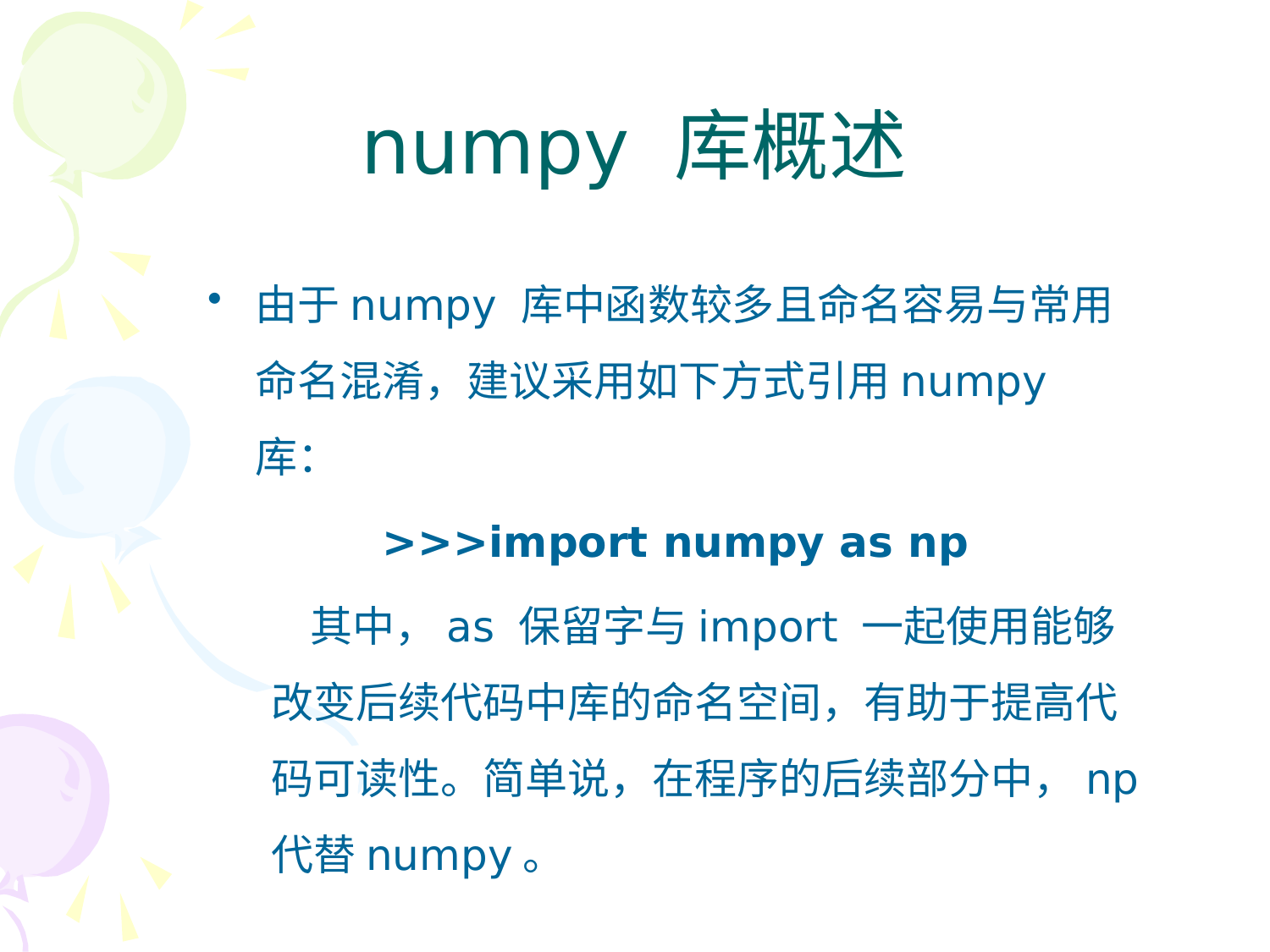

# numpy 库概述
由于numpy 库中函数较多且命名容易与常用命名混淆，建议采用如下方式引用numpy 库：
>>>import numpy as np
   其中，as 保留字与import 一起使用能够改变后续代码中库的命名空间，有助于提高代码可读性。简单说，在程序的后续部分中，np 代替numpy。